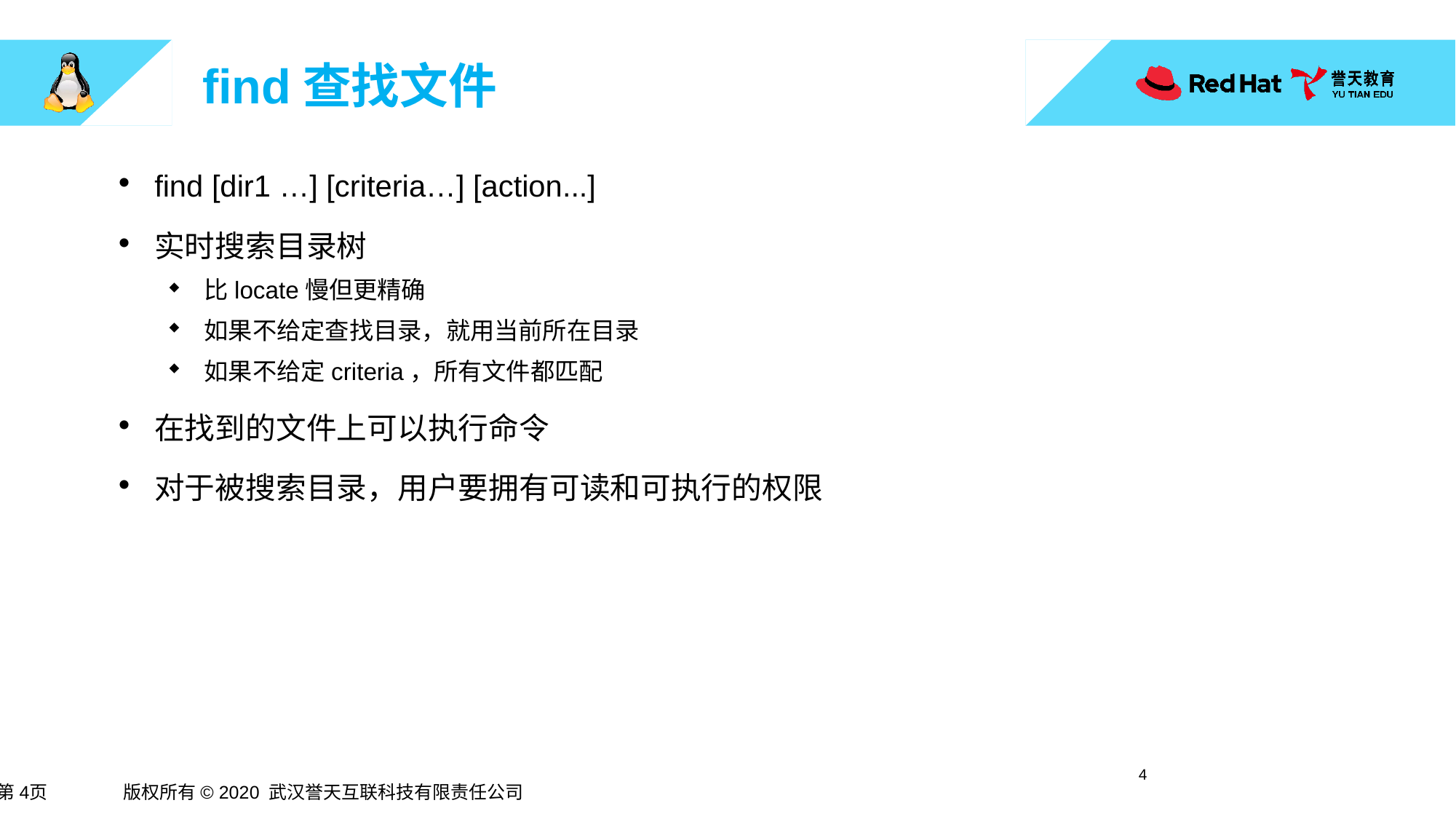

# find查找文件
find [dir1 …] [criteria…] [action...]
实时搜索目录树
比locate慢但更精确
如果不给定查找目录，就用当前所在目录
如果不给定criteria，所有文件都匹配
在找到的文件上可以执行命令
对于被搜索目录，用户要拥有可读和可执行的权限
4